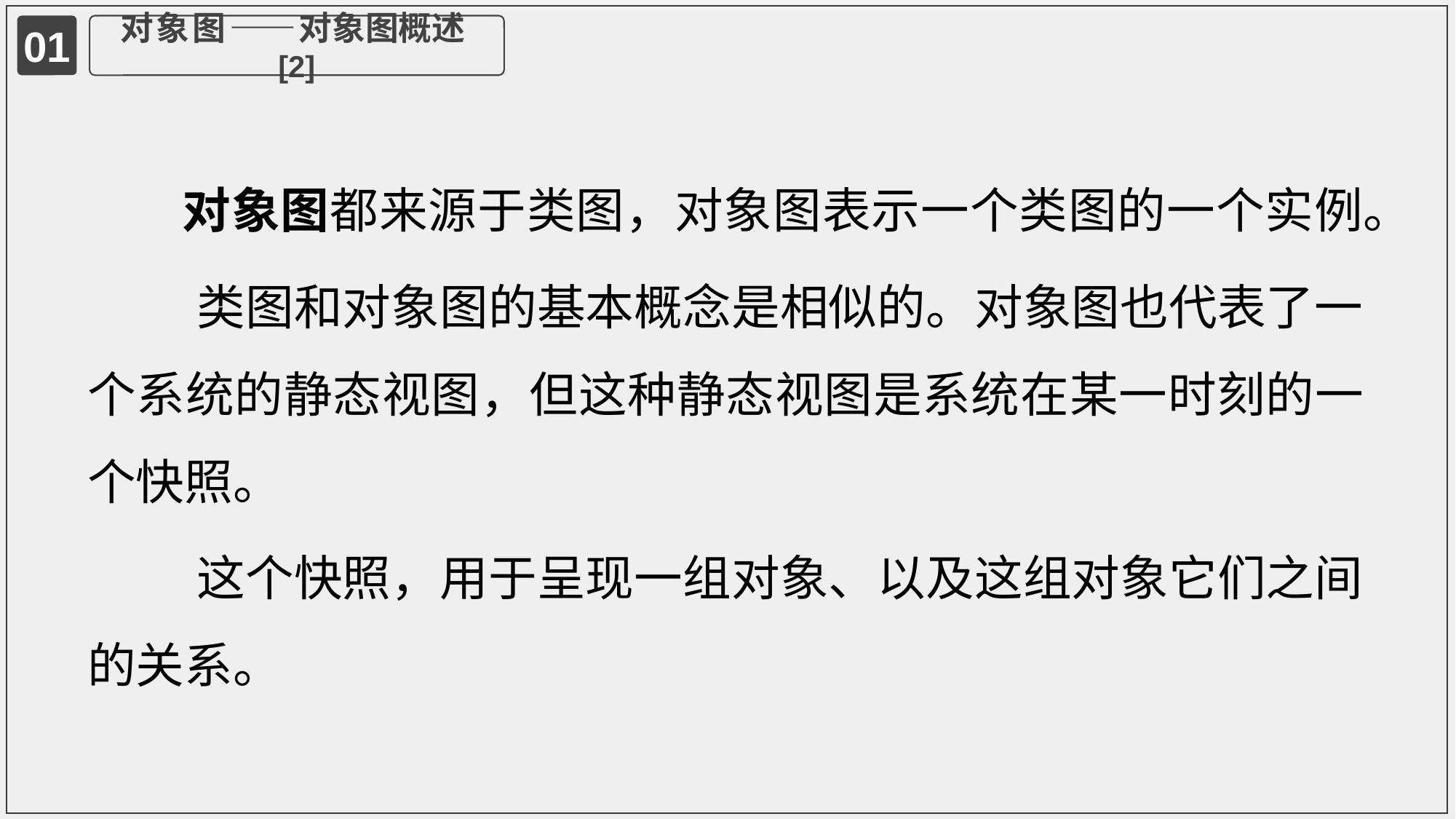

01
对象图——对象图概述[2]
       对象图都来源于类图，对象图表示一个类图的一个实例。
	类图和对象图的基本概念是相似的。对象图也代表了一个系统的静态视图，但这种静态视图是系统在某一时刻的一个快照。
	这个快照，用于呈现一组对象、以及这组对象它们之间的关系。